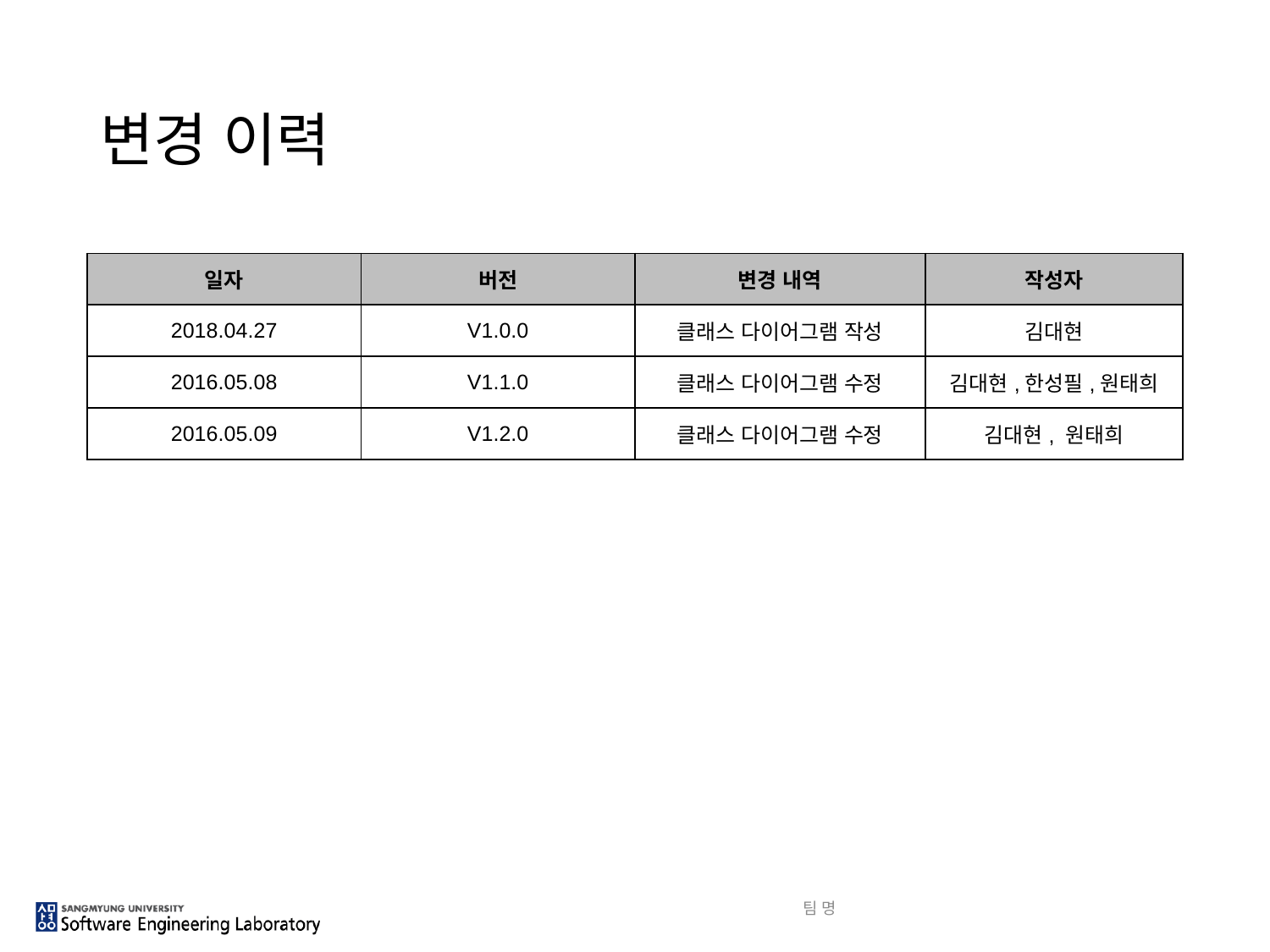

# 변경 이력
| 일자 | 버전 | 변경 내역 | 작성자 |
| --- | --- | --- | --- |
| 2018.04.27 | V1.0.0 | 클래스 다이어그램 작성 | 김대현 |
| 2016.05.08 | V1.1.0 | 클래스 다이어그램 수정 | 김대현,한성필,원태희 |
| 2016.05.09 | V1.2.0 | 클래스 다이어그램 수정 | 김대현, 원태희 |
팀 명